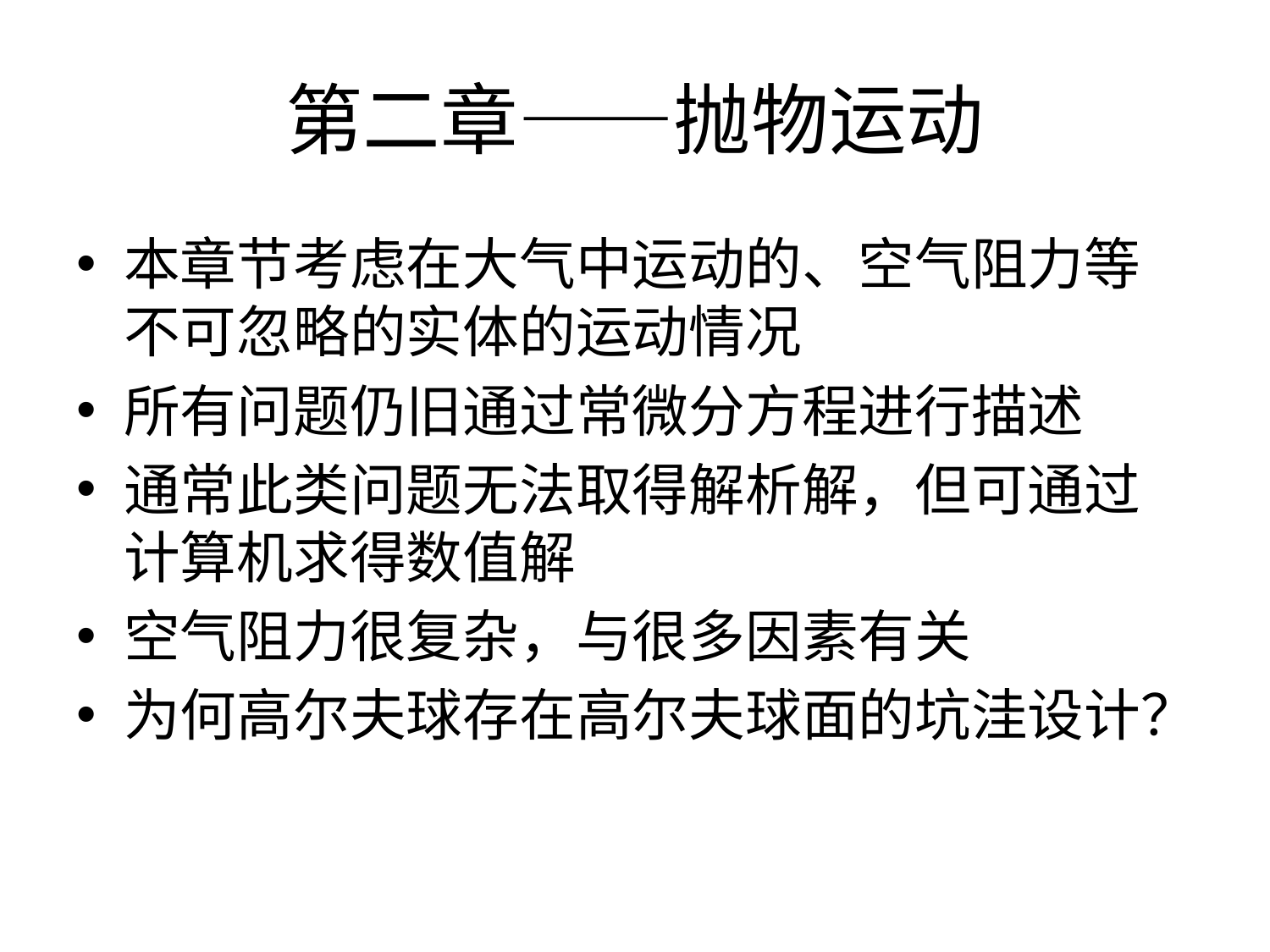

# 第二章——抛物运动
本章节考虑在大气中运动的、空气阻力等不可忽略的实体的运动情况
所有问题仍旧通过常微分方程进行描述
通常此类问题无法取得解析解，但可通过计算机求得数值解
空气阻力很复杂，与很多因素有关
为何高尔夫球存在高尔夫球面的坑洼设计？